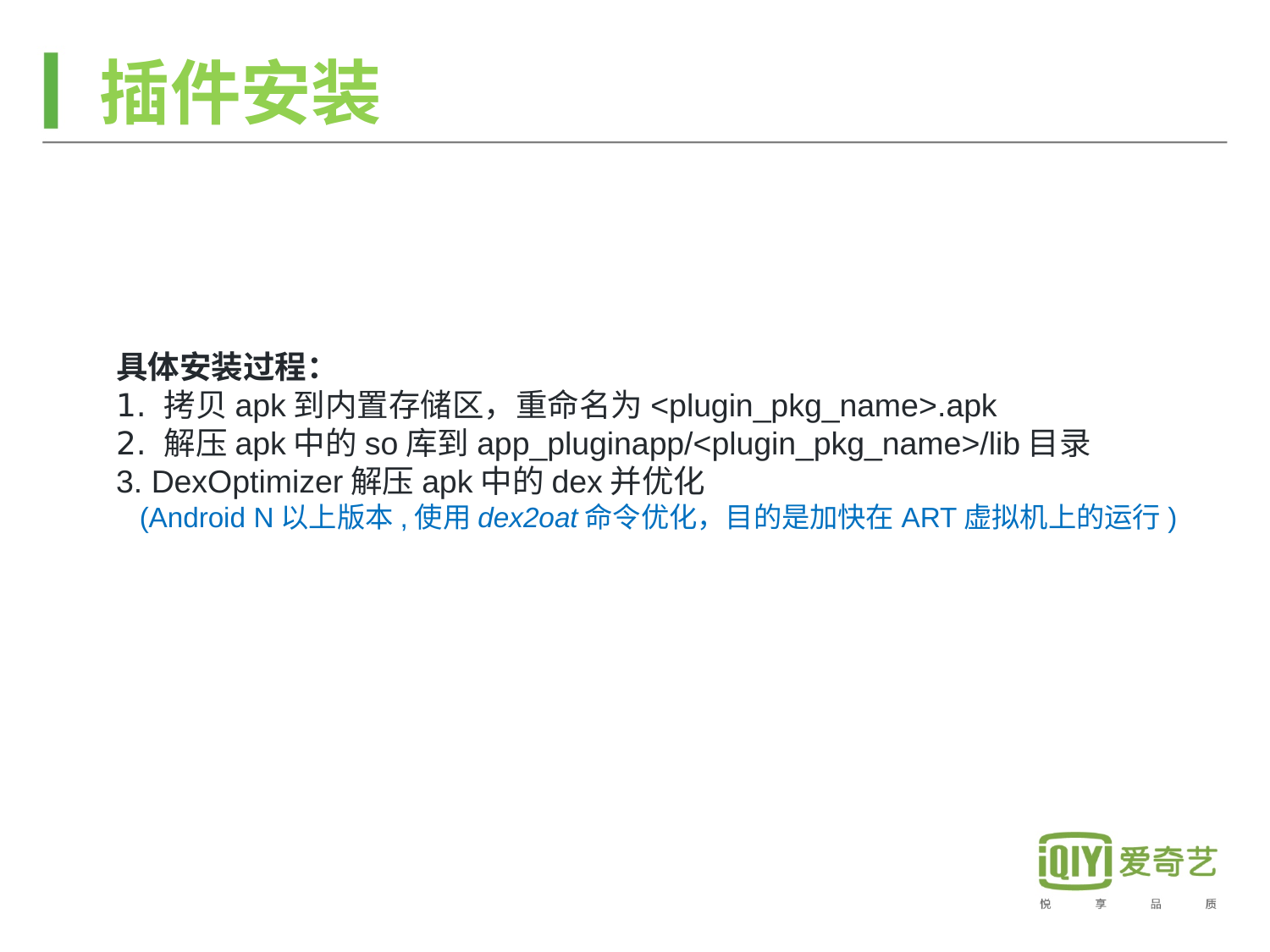

插件安装
具体安装过程：
 拷贝apk到内置存储区，重命名为<plugin_pkg_name>.apk
 解压apk中的so库到app_pluginapp/<plugin_pkg_name>/lib目录
 DexOptimizer解压apk中的dex并优化
   (Android N以上版本,使用dex2oat命令优化，目的是加快在ART虚拟机上的运行)